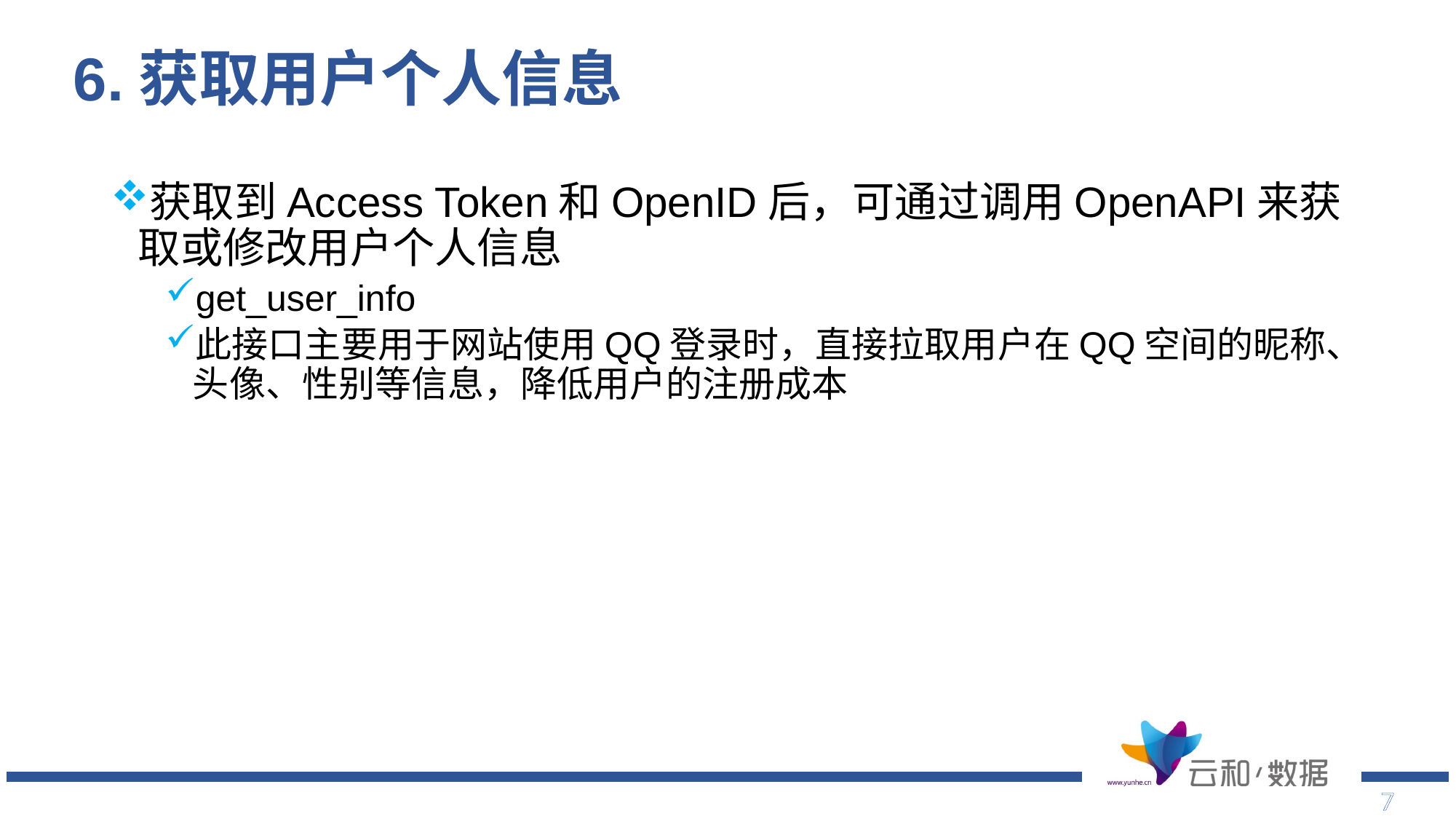

# 6.获取用户个人信息
获取到Access Token和OpenID后，可通过调用OpenAPI来获取或修改用户个人信息
get_user_info
此接口主要用于网站使用QQ登录时，直接拉取用户在QQ空间的昵称、头像、性别等信息，降低用户的注册成本